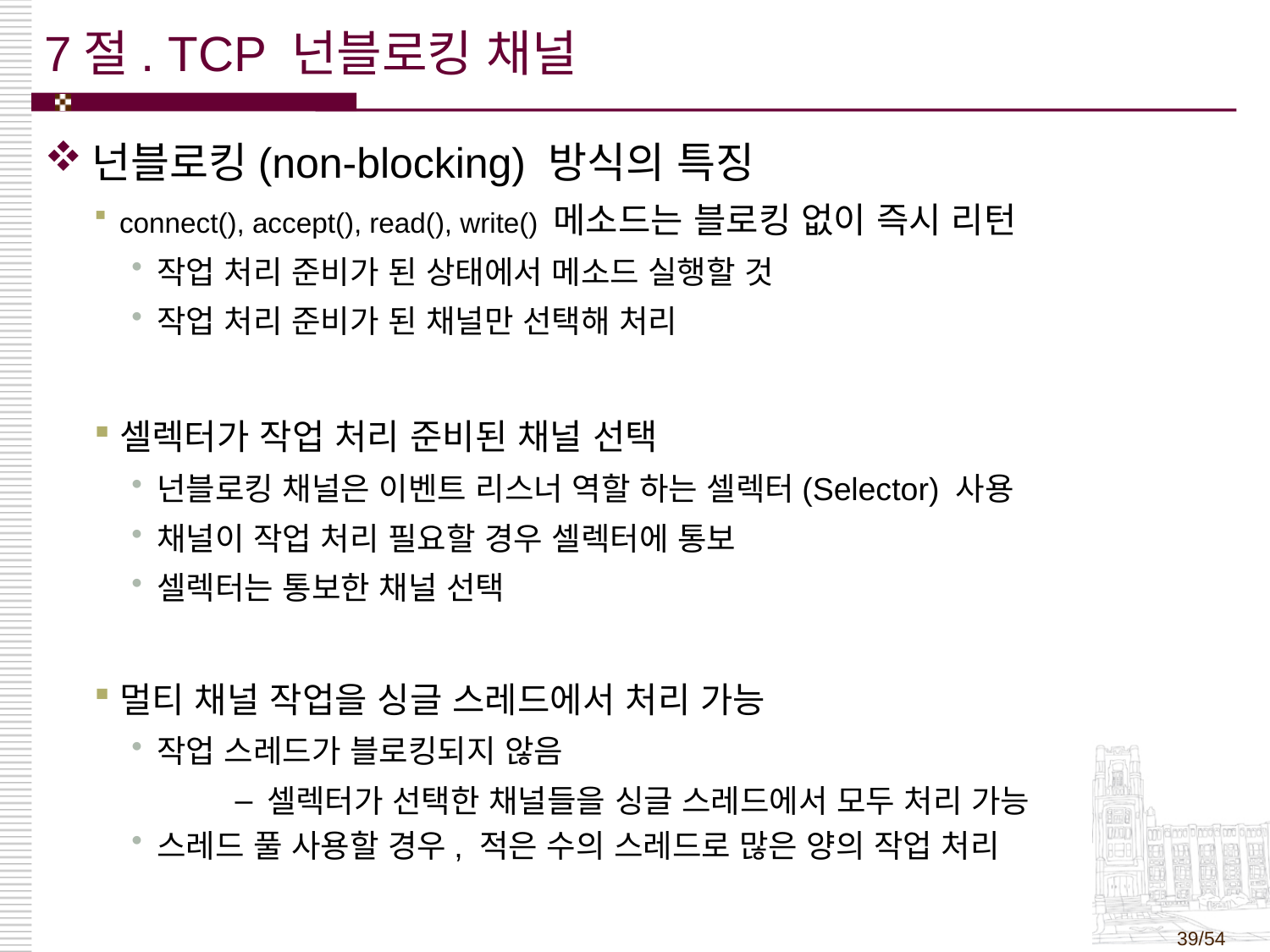

# 7절. TCP 넌블로킹 채널
넌블로킹(non-blocking) 방식의 특징
connect(), accept(), read(), write() 메소드는 블로킹 없이 즉시 리턴
작업 처리 준비가 된 상태에서 메소드 실행할 것
작업 처리 준비가 된 채널만 선택해 처리

셀렉터가 작업 처리 준비된 채널 선택
넌블로킹 채널은 이벤트 리스너 역할 하는 셀렉터(Selector) 사용
채널이 작업 처리 필요할 경우 셀렉터에 통보
셀렉터는 통보한 채널 선택

멀티 채널 작업을 싱글 스레드에서 처리 가능
작업 스레드가 블로킹되지 않음
셀렉터가 선택한 채널들을 싱글 스레드에서 모두 처리 가능
스레드 풀 사용할 경우, 적은 수의 스레드로 많은 양의 작업 처리